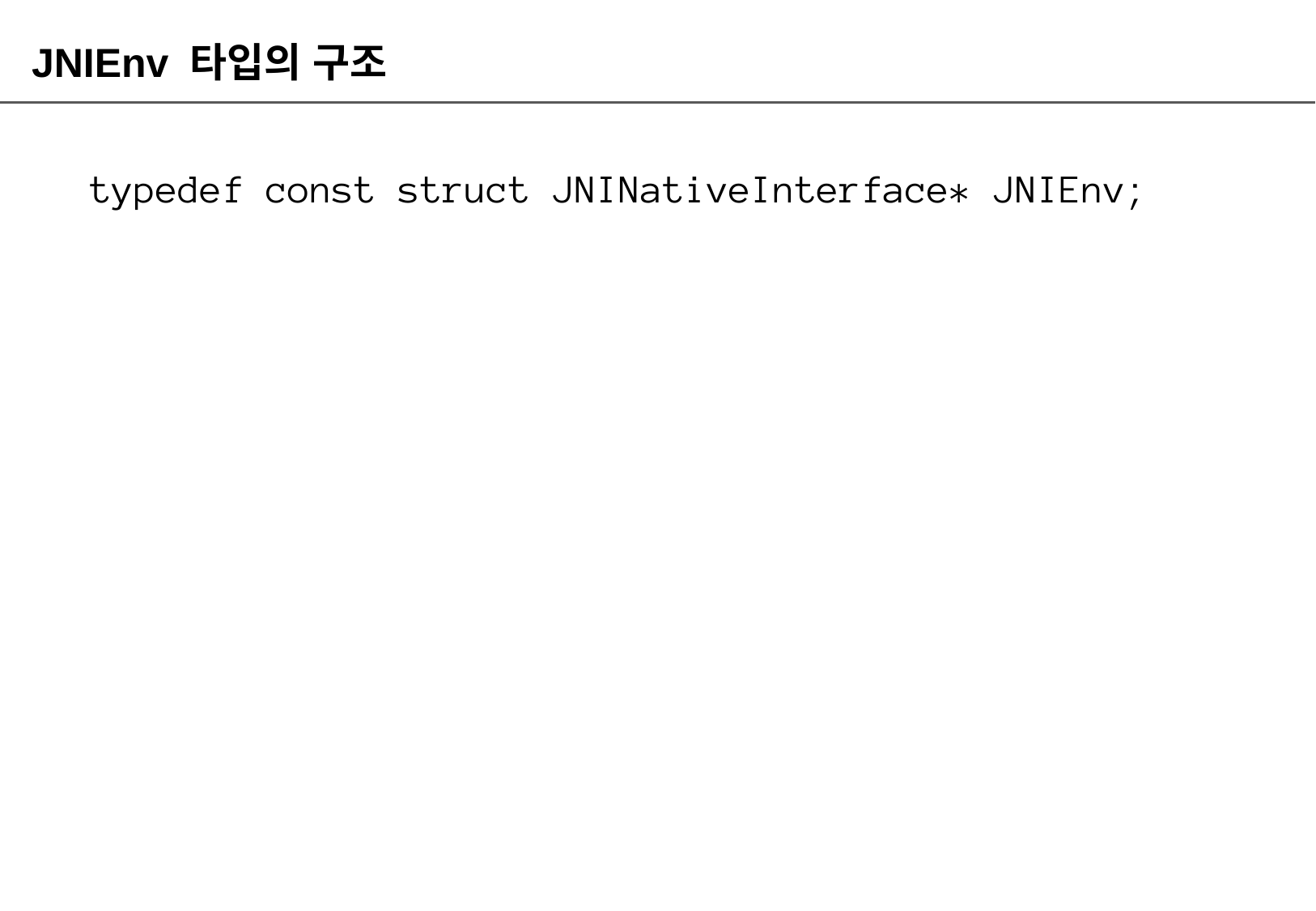

# JNIEnv 타입의 구조
typedef const struct JNINativeInterface* JNIEnv;